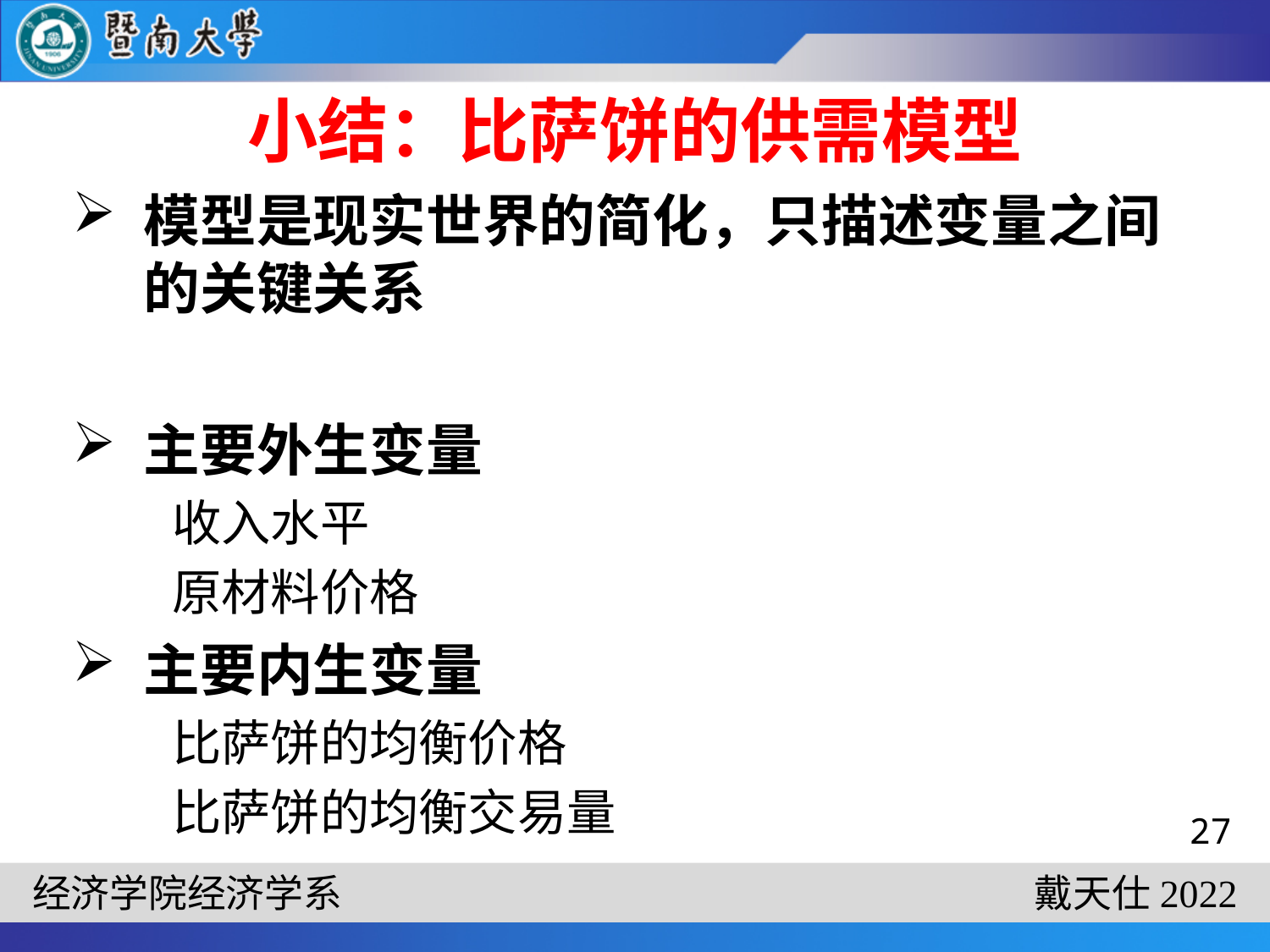

# 小结：比萨饼的供需模型
模型是现实世界的简化，只描述变量之间的关键关系

主要外生变量
收入水平
原材料价格
主要内生变量
比萨饼的均衡价格
比萨饼的均衡交易量

27